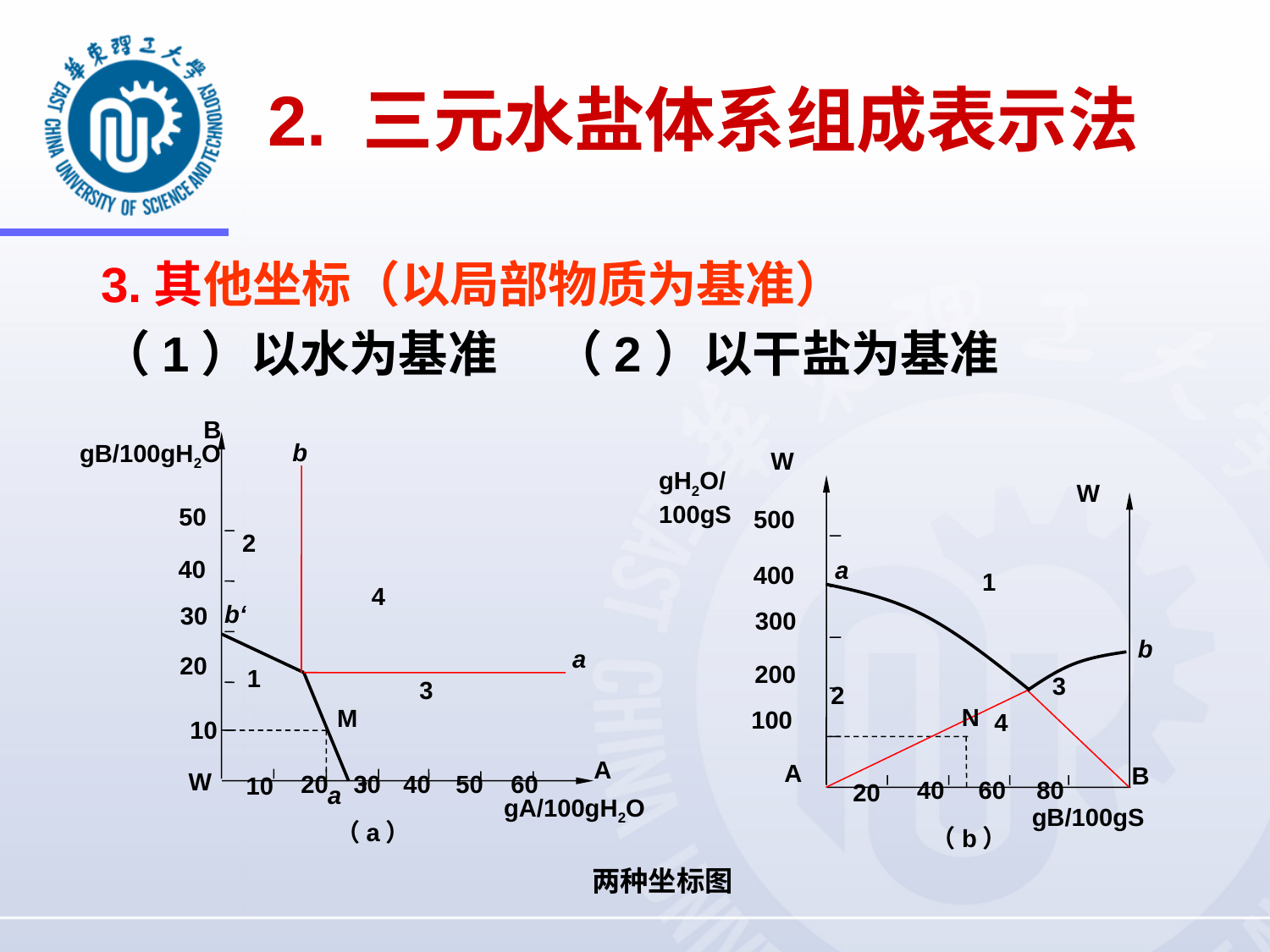

# 2. 三元水盐体系组成表示法
3.其他坐标（以局部物质为基准）
（1）以水为基准     （2）以干盐为基准
B
b
gB/100gH2O

W
gH2O/100gS

W

50
500
2

40
a
400
1
4

b‘
30
300
b

a

20

200
1
3
3

2

N
M
100
4
10

A
A
B
W
20
30
40
50
60
10
40
60
80

20

a＇

gA/100gH2O

gB/100gS
（a）
（b）
两种坐标图